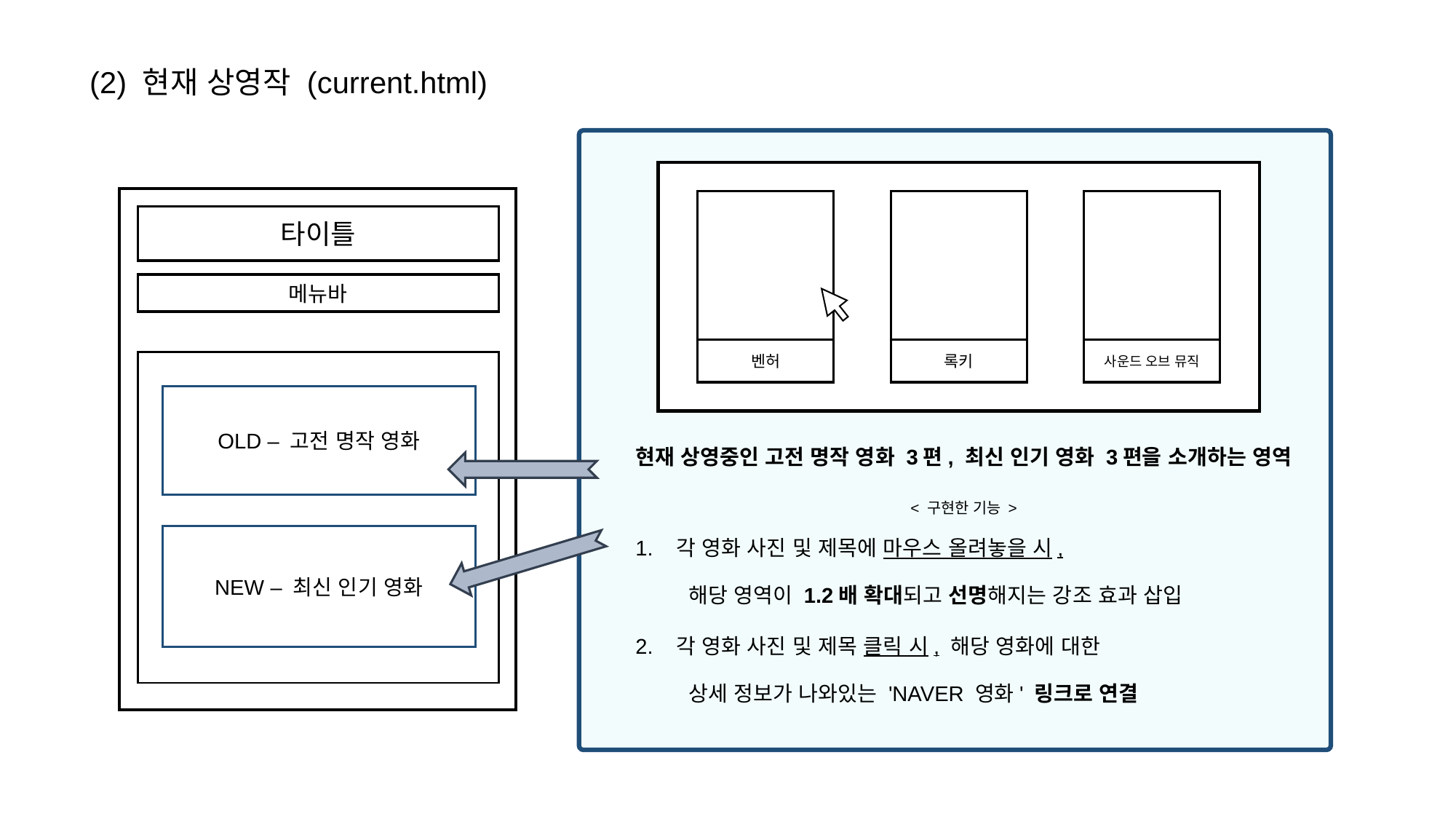

(2) 현재 상영작 (current.html)

사운드 오브 뮤직
록키
벤허
현재 상영중인 고전 명작 영화 3편, 최신 인기 영화 3편을 소개하는 영역

< 구현한 기능 >

각 영화 사진 및 제목에 마우스 올려놓을 시,

        해당 영역이 1.2배 확대되고 선명해지는 강조 효과 삽입

각 영화 사진 및 제목 클릭 시, 해당 영화에 대한

        상세 정보가 나와있는 'NAVER 영화' 링크로 연결

타이틀
메뉴바

OLD – 고전 명작 영화
NEW – 최신 인기 영화